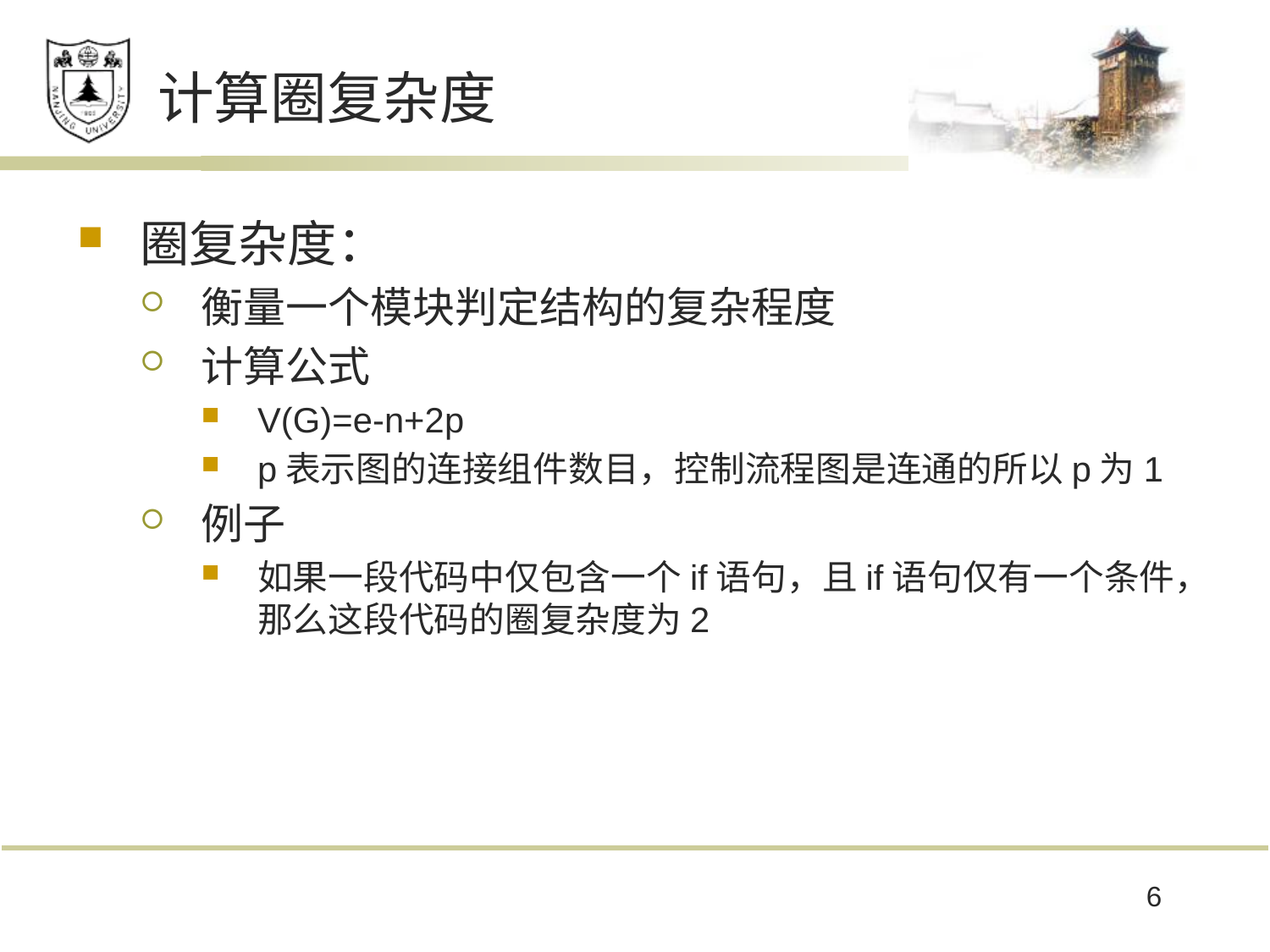

# 计算圈复杂度
圈复杂度：
衡量一个模块判定结构的复杂程度
计算公式
V(G)=e-n+2p
p表示图的连接组件数目，控制流程图是连通的所以p为1
例子
如果一段代码中仅包含一个if语句，且if语句仅有一个条件，那么这段代码的圈复杂度为2

6